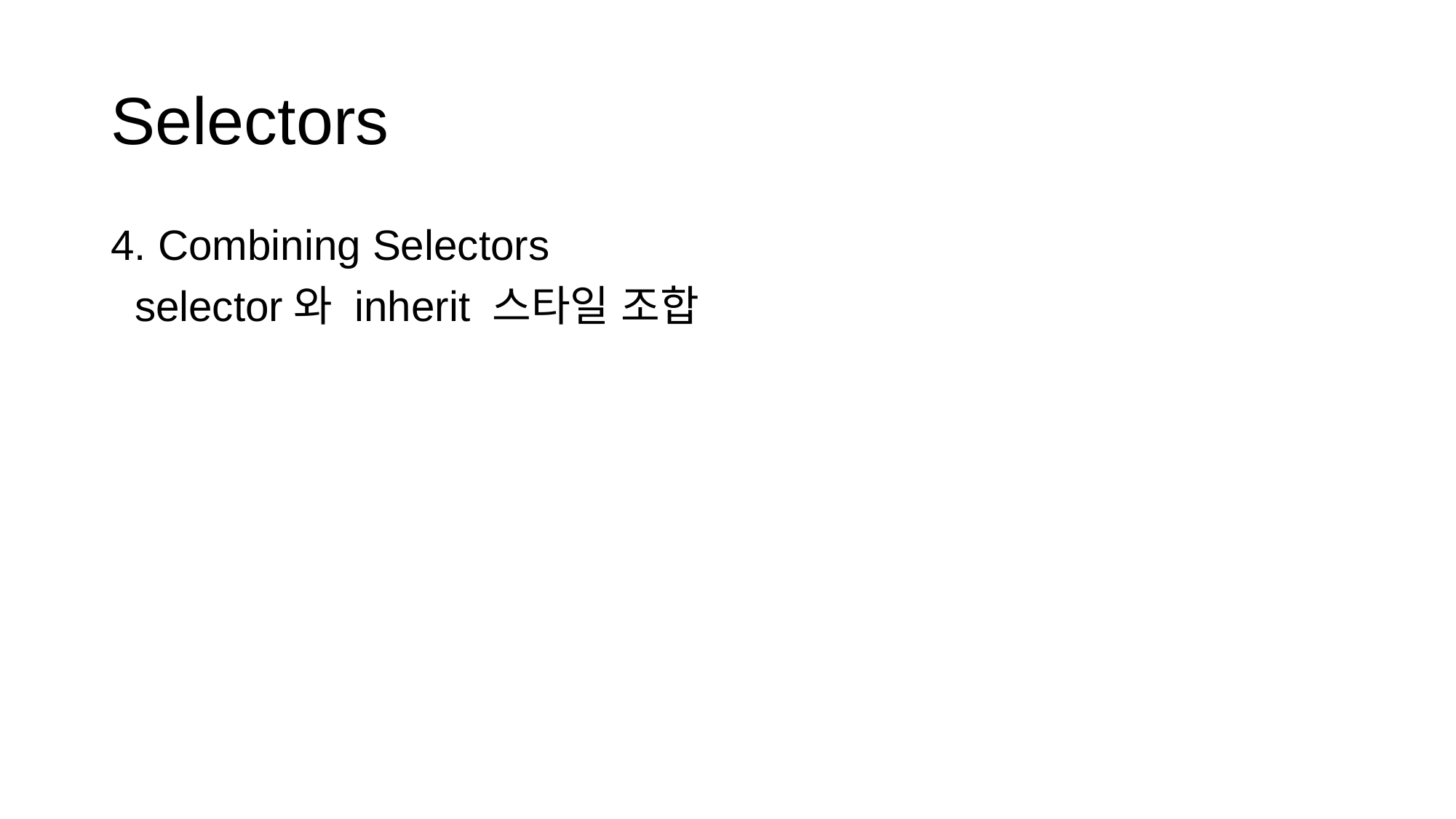

# Selectors
4. Combining Selectors
  selector와 inherit 스타일 조합